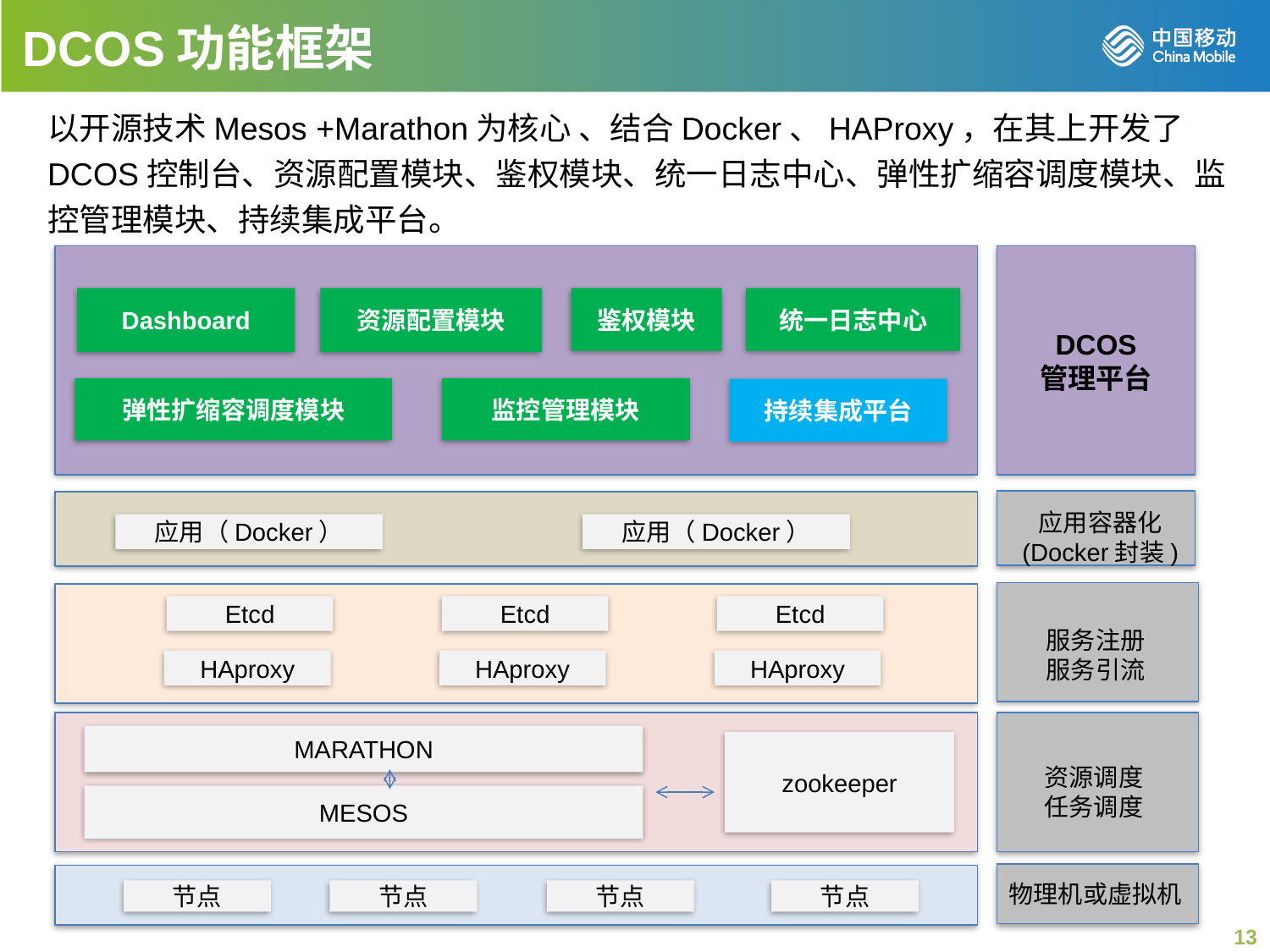

DCOS功能框架
以开源技术Mesos +Marathon为核心 、结合Docker、HAProxy，在其上开发了DCOS控制台、资源配置模块、鉴权模块、统一日志中心、弹性扩缩容调度模块、监控管理模块、持续集成平台。

DCOS
管理平台
资源配置模块
鉴权模块
统一日志中心
弹性扩缩容调度模块
监控管理模块
持续集成平台
Dashboard

应用容器化
(Docker封装)
应用（Docker）
应用（Docker）

Etcd
Etcd
Etcd
服务注册
服务引流
HAproxy
HAproxy
HAproxy

MARATHON
zookeeper
资源调度
任务调度
MESOS

物理机或虚拟机
节点
节点
节点
节点